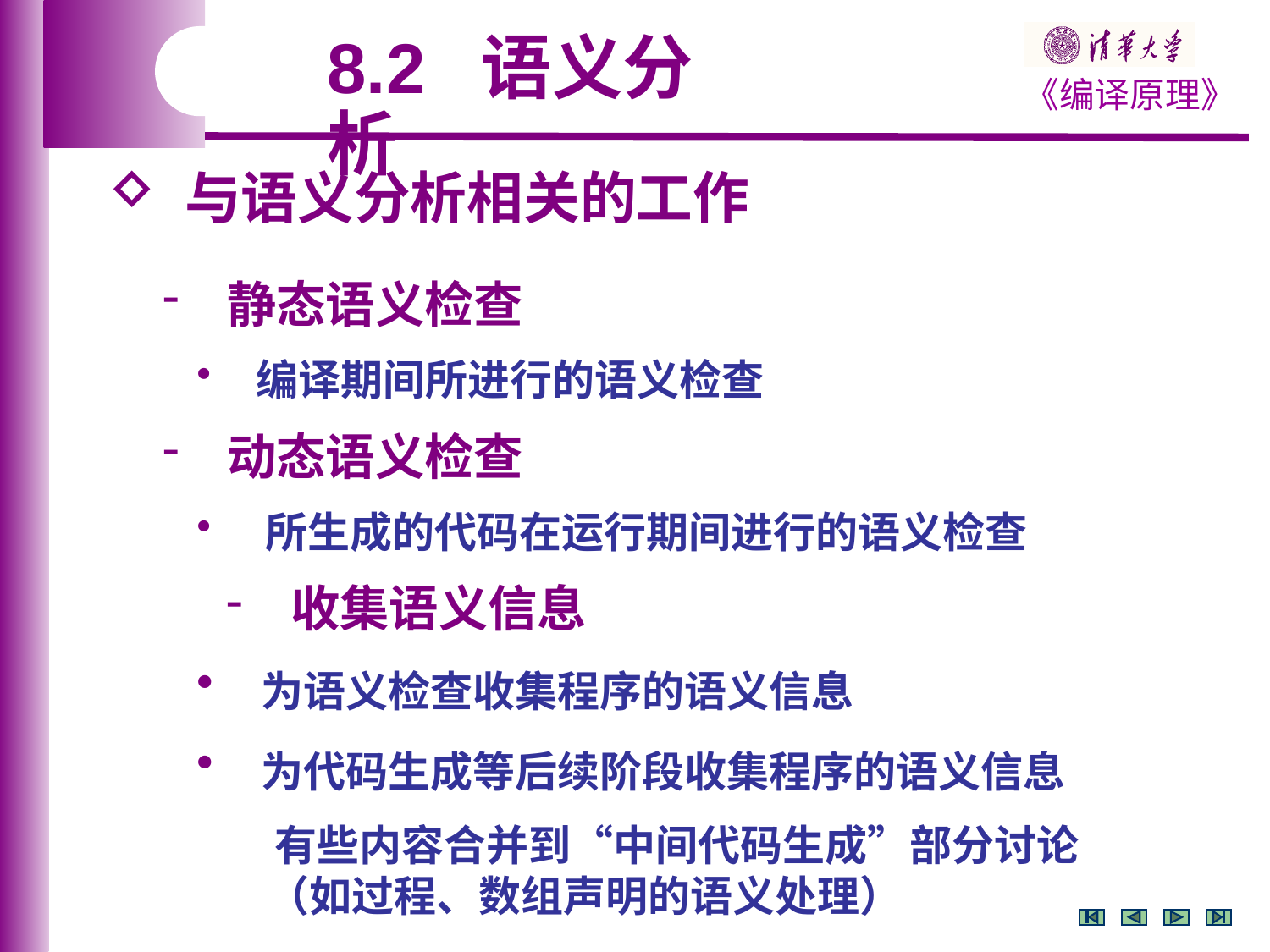

8.2  语义分析
 与语义分析相关的工作
  静态语义检查

  编译期间所进行的语义检查

  动态语义检查

   所生成的代码在运行期间进行的语义检查

  收集语义信息

  为语义检查收集程序的语义信息

  为代码生成等后续阶段收集程序的语义信息

    有些内容合并到“中间代码生成”部分讨论
    （如过程、数组声明的语义处理）